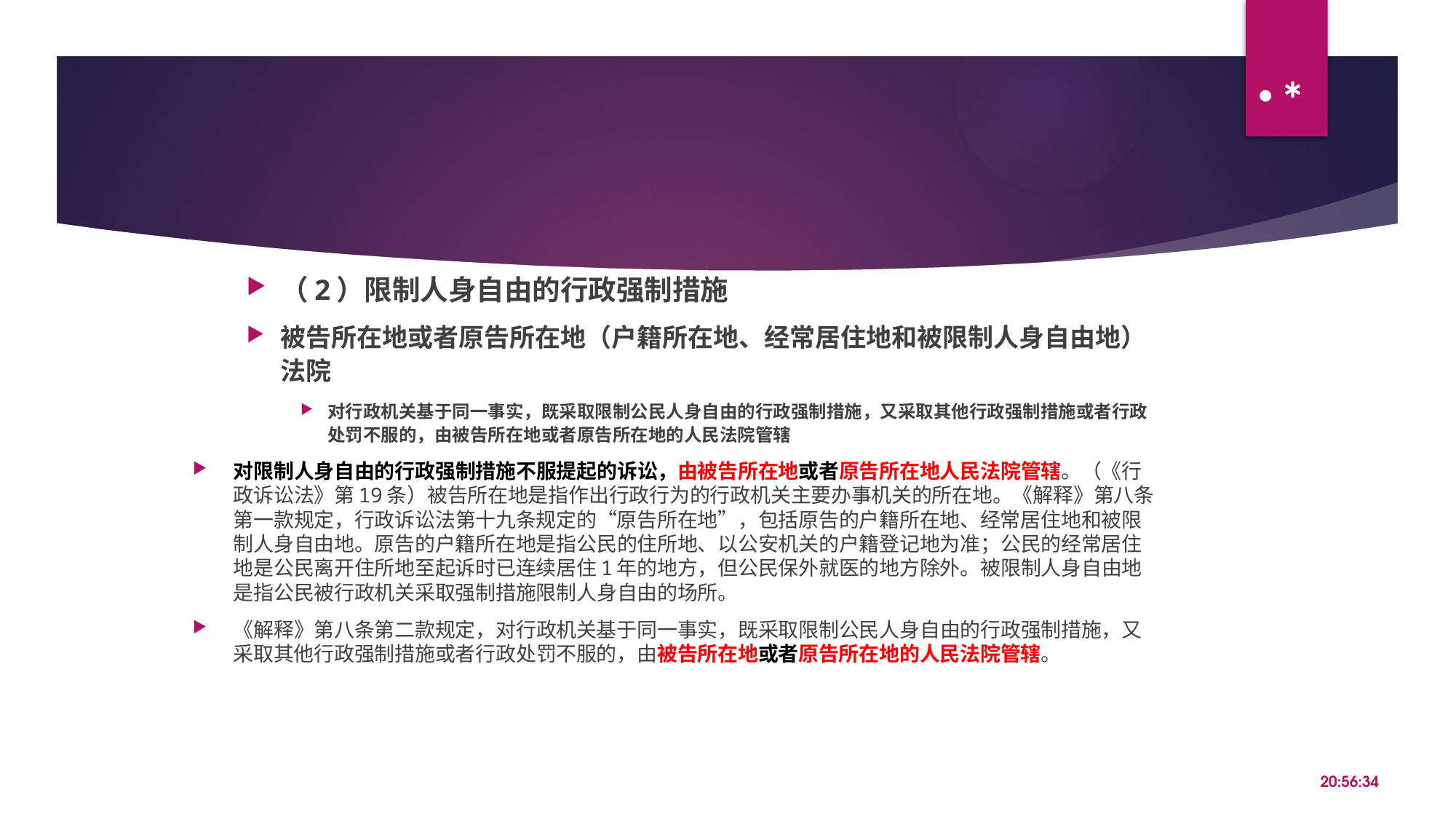

*
#
（2）限制人身自由的行政强制措施
被告所在地或者原告所在地（户籍所在地、经常居住地和被限制人身自由地）法院
对行政机关基于同一事实，既采取限制公民人身自由的行政强制措施，又采取其他行政强制措施或者行政处罚不服的，由被告所在地或者原告所在地的人民法院管辖
对限制人身自由的行政强制措施不服提起的诉讼，由被告所在地或者原告所在地人民法院管辖。（《行政诉讼法》第19条）被告所在地是指作出行政行为的行政机关主要办事机关的所在地。《解释》第八条第一款规定，行政诉讼法第十九条规定的“原告所在地”，包括原告的户籍所在地、经常居住地和被限制人身自由地。原告的户籍所在地是指公民的住所地、以公安机关的户籍登记地为准；公民的经常居住地是公民离开住所地至起诉时已连续居住1年的地方，但公民保外就医的地方除外。被限制人身自由地是指公民被行政机关采取强制措施限制人身自由的场所。
《解释》第八条第二款规定，对行政机关基于同一事实，既采取限制公民人身自由的行政强制措施，又采取其他行政强制措施或者行政处罚不服的，由被告所在地或者原告所在地的人民法院管辖。

20:56:34